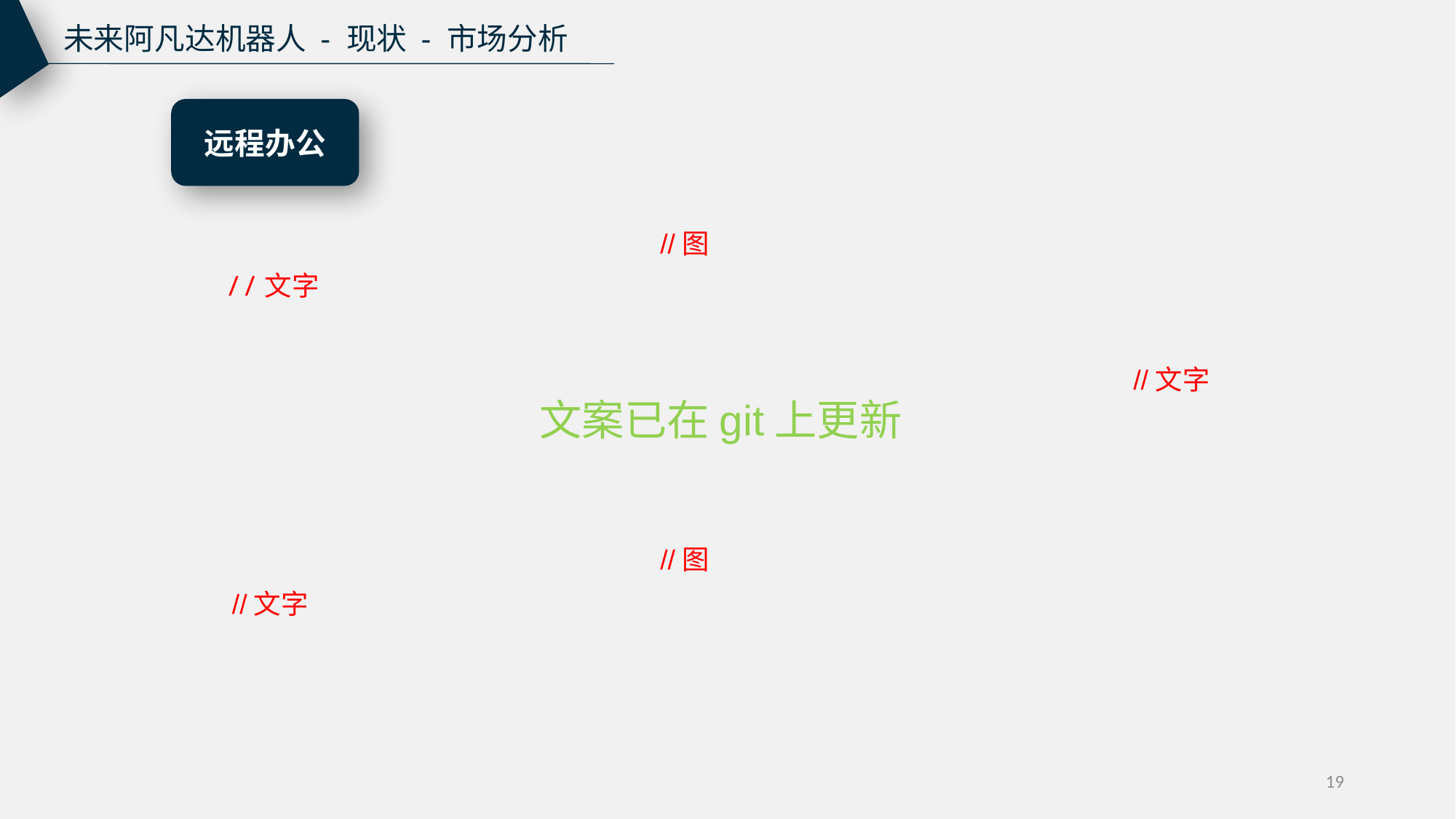

未来阿凡达机器人 - 现状 - 市场分析

远程办公
//图
//文字
//文字
文案已在git上更新

//图
//文字
19